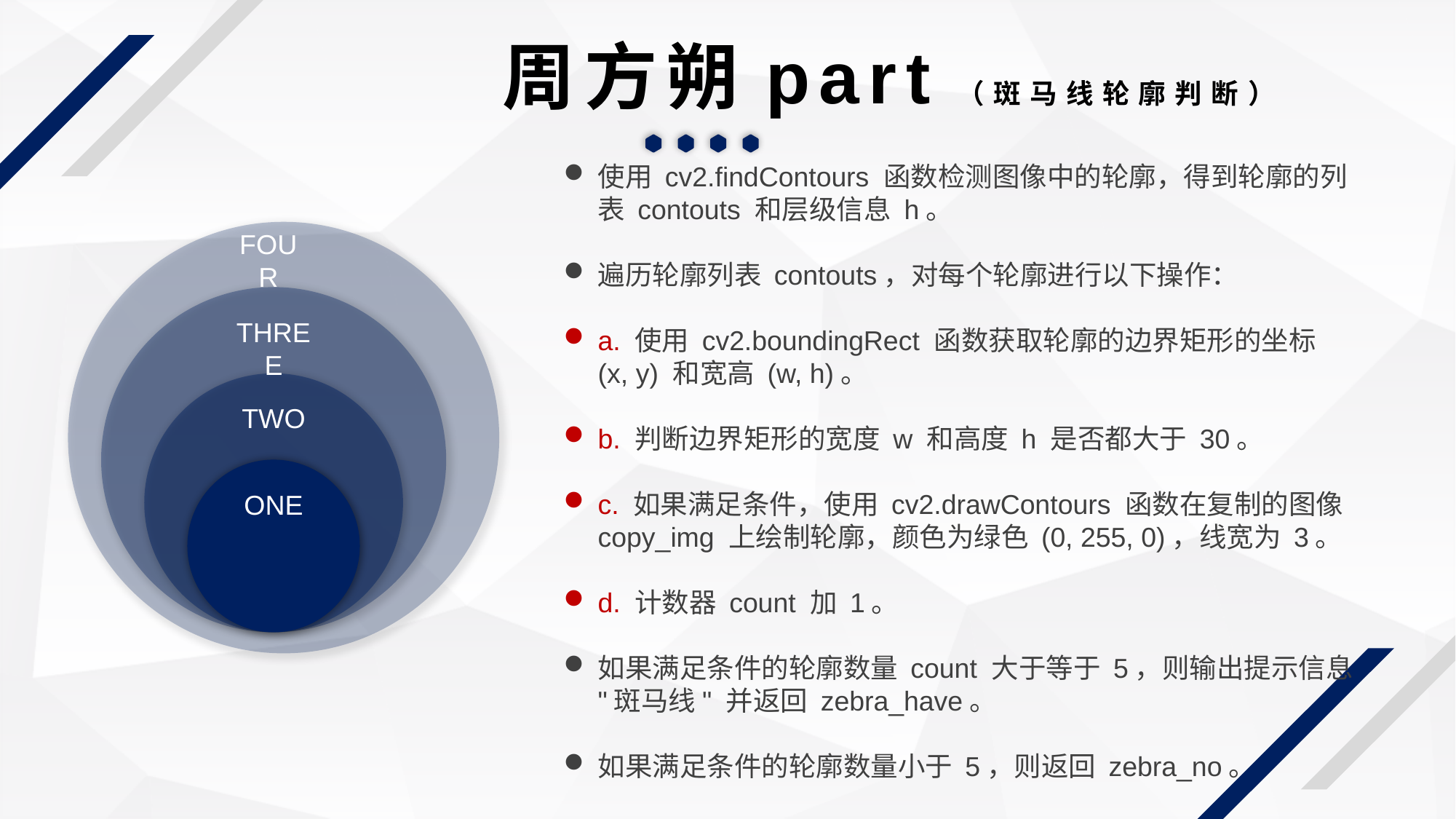

周方朔part（斑马线轮廓判断）

使用 cv2.findContours 函数检测图像中的轮廓，得到轮廓的列表 contouts 和层级信息 h。

遍历轮廓列表 contouts，对每个轮廓进行以下操作：

a. 使用 cv2.boundingRect 函数获取轮廓的边界矩形的坐标 (x, y) 和宽高 (w, h)。

b. 判断边界矩形的宽度 w 和高度 h 是否都大于 30。

c. 如果满足条件，使用 cv2.drawContours 函数在复制的图像 copy_img 上绘制轮廓，颜色为绿色 (0, 255, 0)，线宽为 3。

d. 计数器 count 加 1。

如果满足条件的轮廓数量 count 大于等于 5，则输出提示信息 "斑马线" 并返回 zebra_have。

如果满足条件的轮廓数量小于 5，则返回 zebra_no。

FOUR

THREE

TWO

ONE